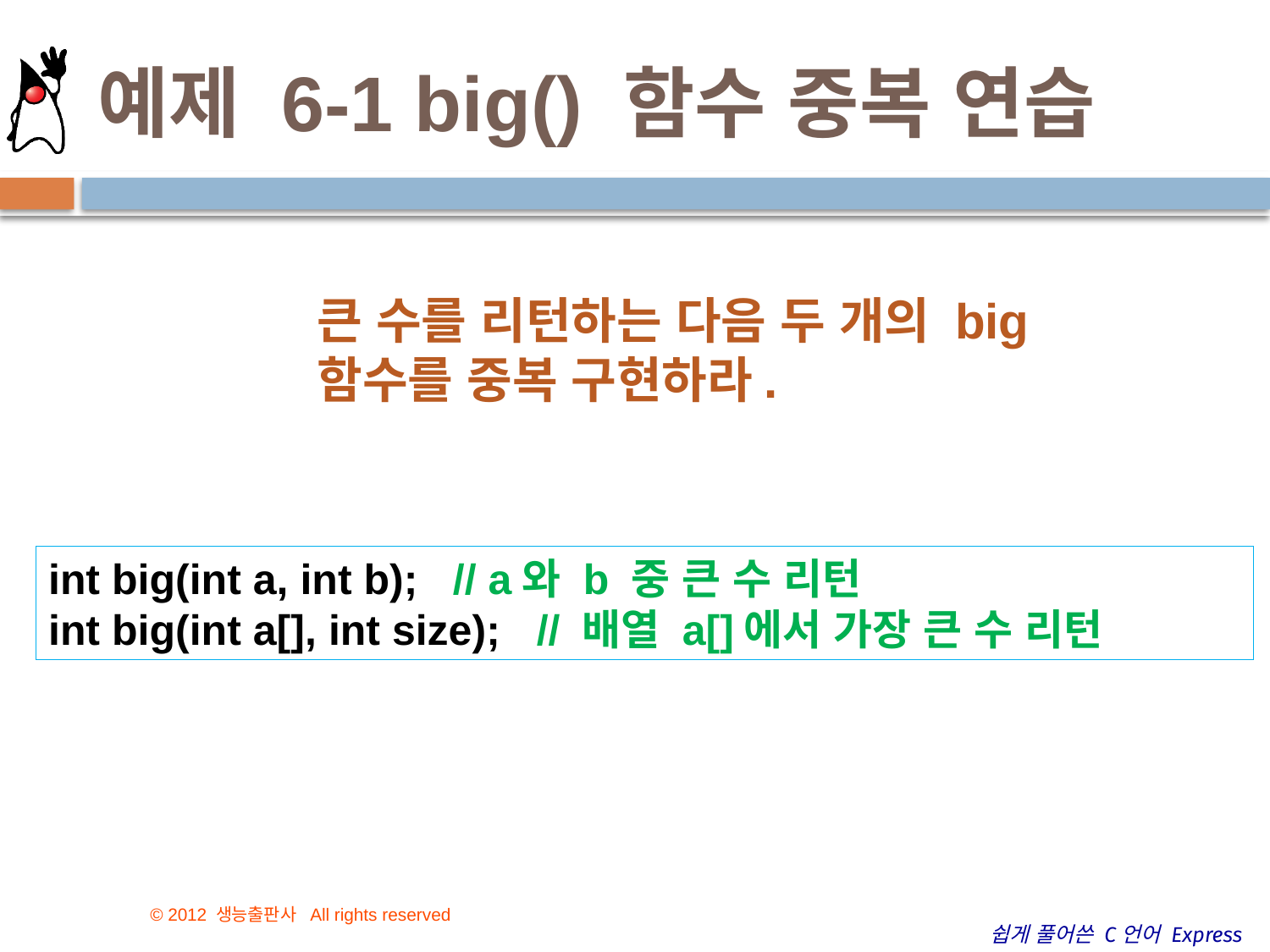

# 예제 6-1 big() 함수 중복 연습
26
큰 수를 리턴하는 다음 두 개의 big 함수를 중복 구현하라.
int big(int a, int b);	  // a와 b 중 큰 수 리턴
int big(int a[], int size);   // 배열 a[]에서 가장 큰 수 리턴